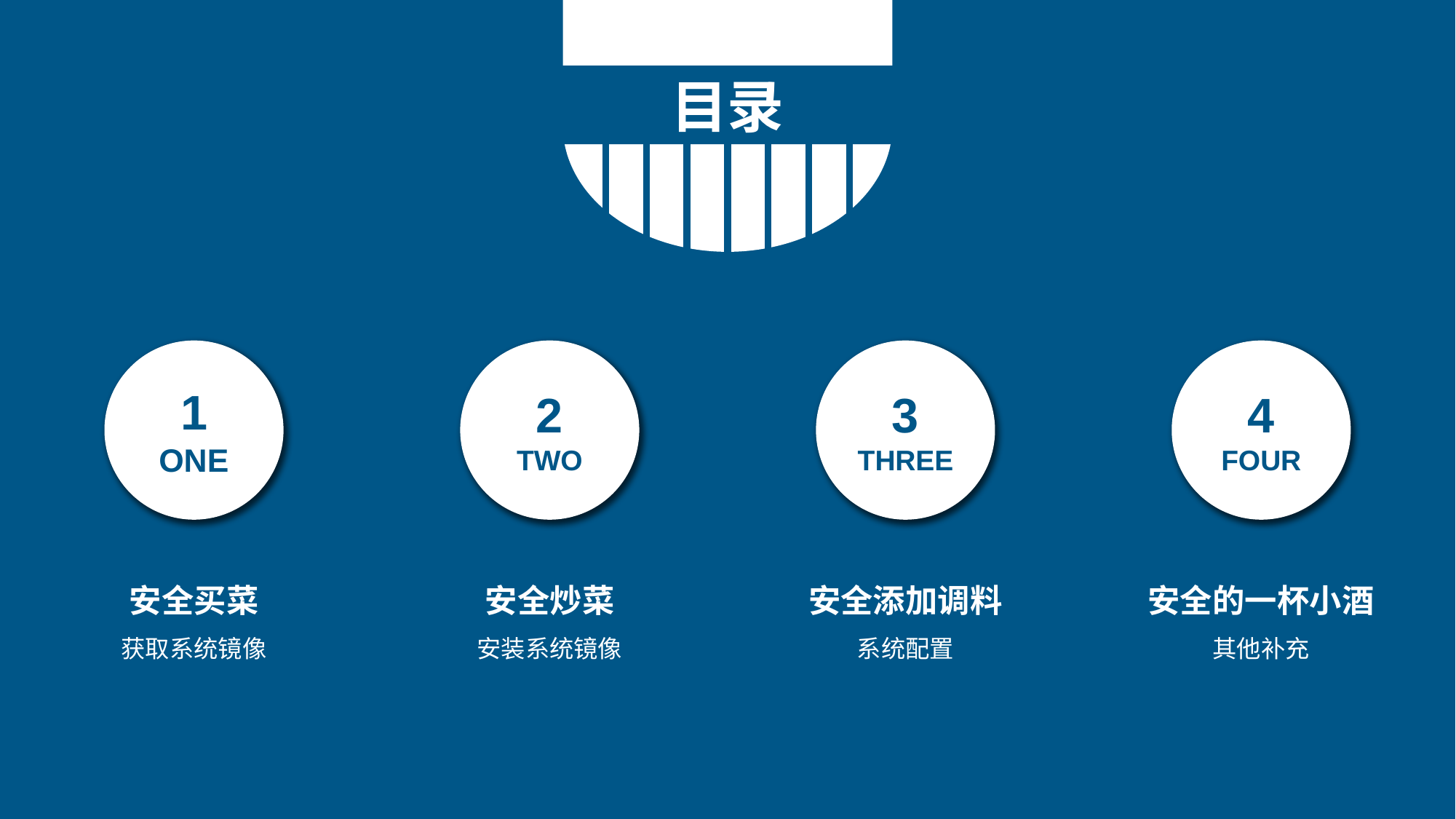

目录
1
ONE
2
TWO
3
THREE
4
FOUR
安全买菜
获取系统镜像
安全炒菜
安装系统镜像
安全添加调料
系统配置
安全的一杯小酒
其他补充